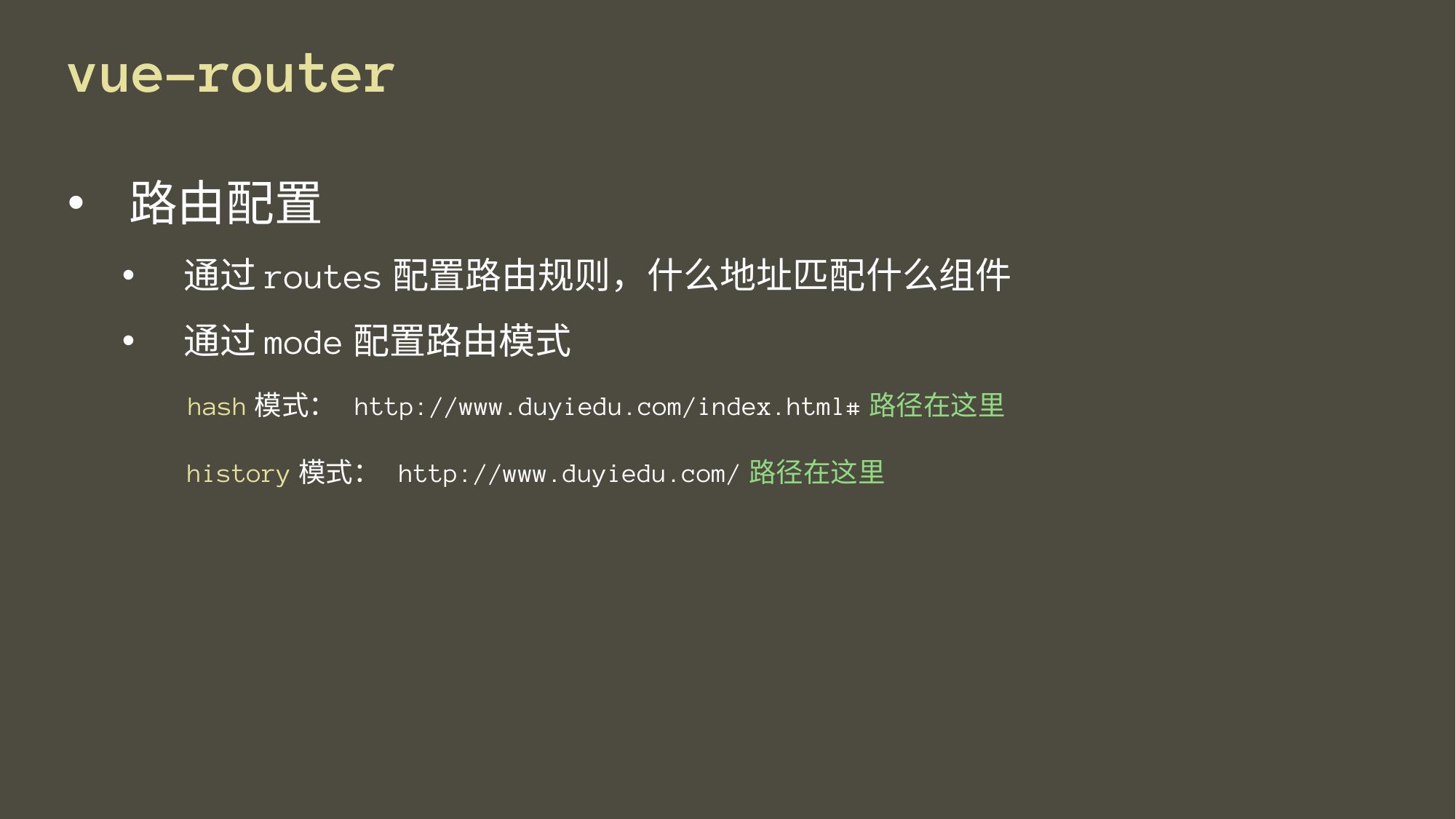

# vue-router
路由配置
通过routes配置路由规则，什么地址匹配什么组件
通过mode配置路由模式
hash模式：  http://www.duyiedu.com/index.html#路径在这里
history模式：  http://www.duyiedu.com/路径在这里